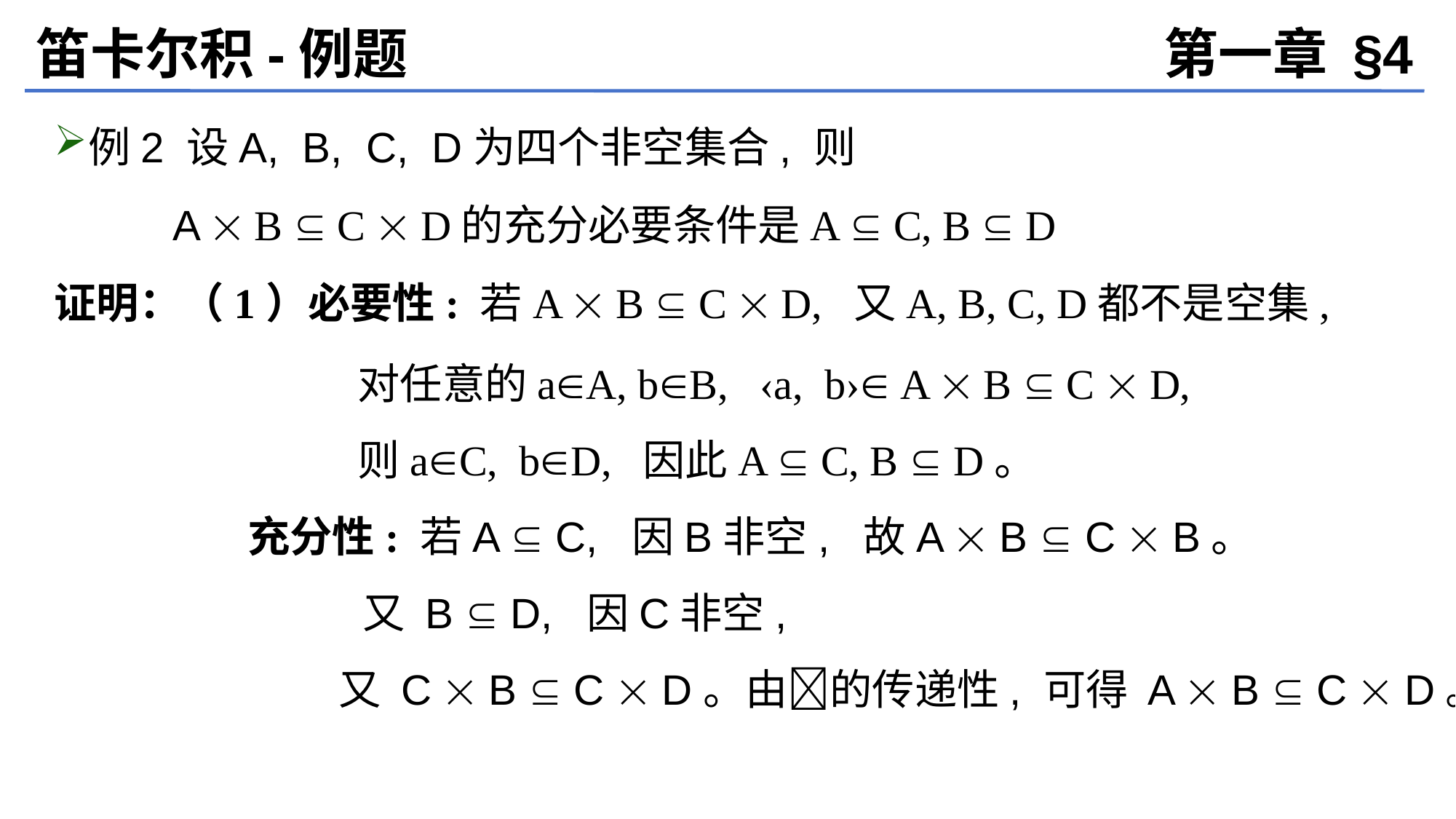

笛卡尔积-例题
第一章 §4
例2 设A,  B,  C,  D为四个非空集合, 则
          A × B ⊆ C × D的充分必要条件是A ⊆ C, B ⊆ D
证明：（1）必要性: 若A × B ⊆ C × D,  又A, B, C, D都不是空集,
                               对任意的a∈A, b∈B,   ‹a,  b›∈ A × B ⊆ C × D,
                               则a∈C,  b∈D,  因此A ⊆ C, B ⊆ D。
                   充分性: 若A ⊆ C,  因B非空,  故A × B ⊆ C × B。
	                            又 B ⊆ D,  因C非空,
                             又 C × B ⊆ C × D。由⊆的传递性, 可得 A × B ⊆ C × D。